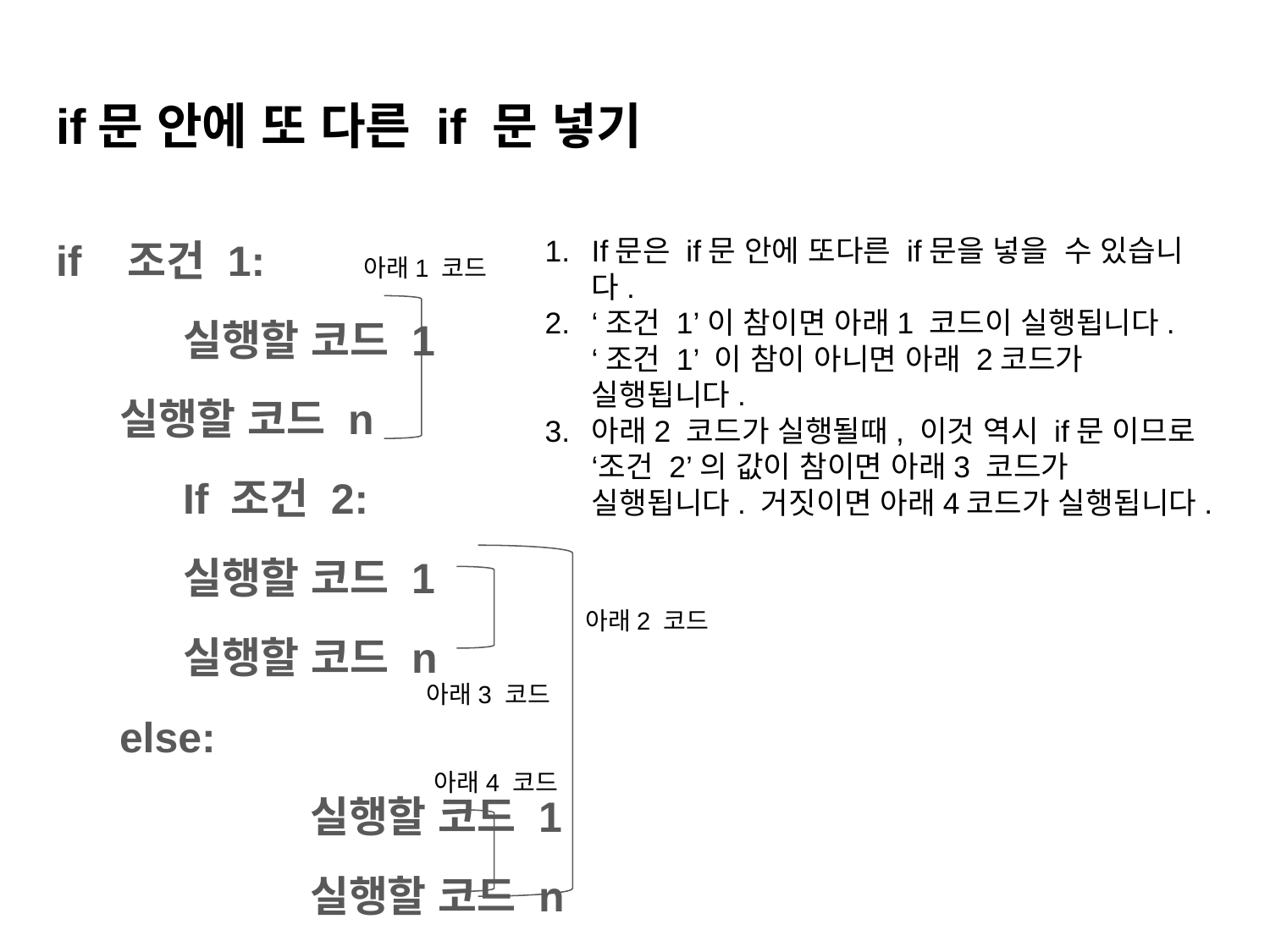

# if문 안에 또 다른 if 문 넣기
if   조건 1:
    	실행할 코드 1
실행할 코드 n
	If 조건 2:
실행할 코드 1
실행할 코드 n
else:
		실행할 코드 1
		실행할 코드 n
If문은 if문 안에 또다른 if문을 넣을  수 있습니다.
‘조건 1’이 참이면 아래1 코드이 실행됩니다. ‘조건 1’ 이 참이 아니면 아래 2코드가  실행됩니다.
아래2 코드가 실행될때, 이것 역시 if문 이므로  ‘조건 2’의 값이 참이면 아래3 코드가 실행됩니다. 거짓이면 아래4코드가 실행됩니다.
아래1 코드

아래2 코드
아래3 코드
아래4 코드